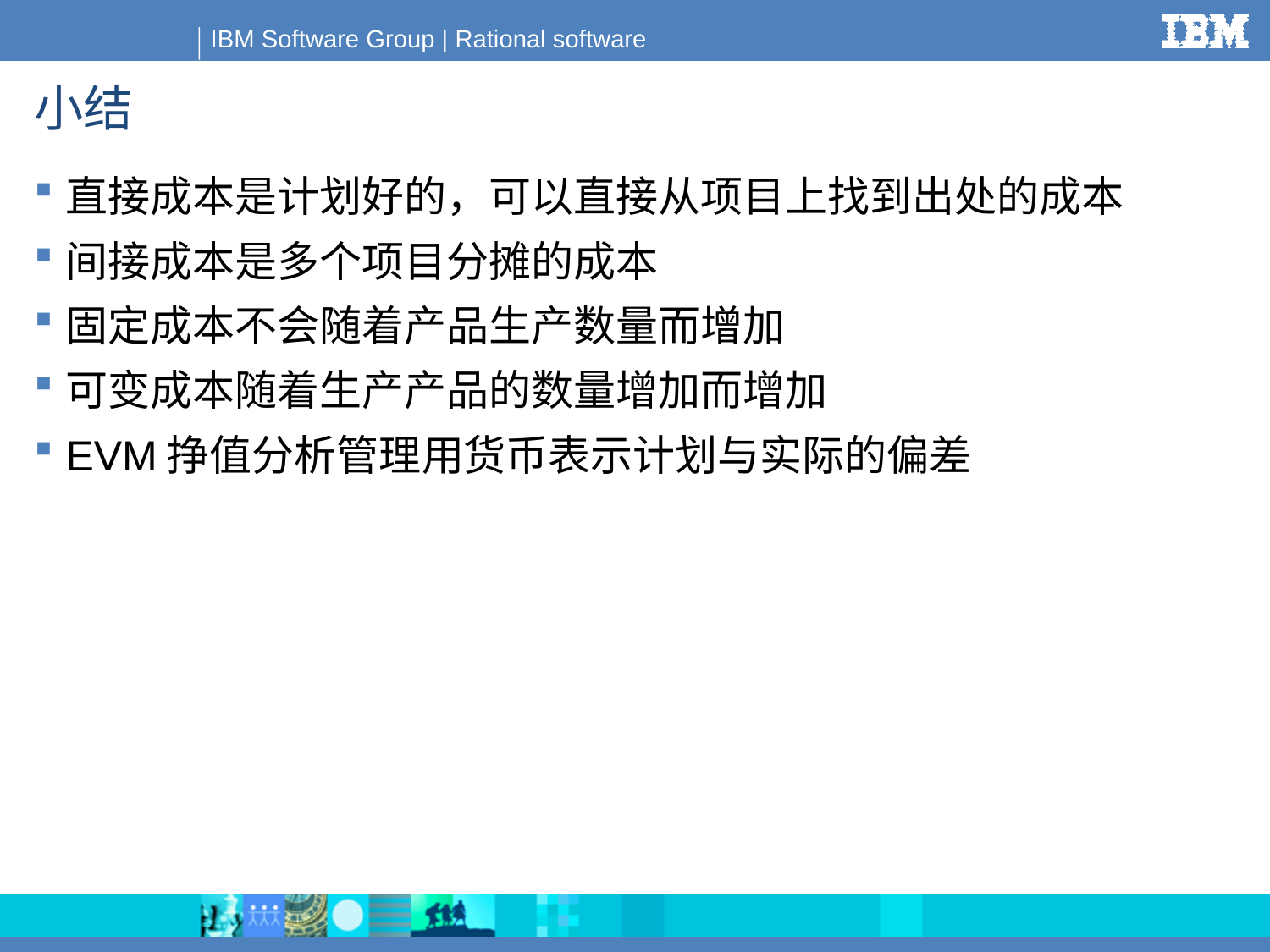

# 小结
直接成本是计划好的，可以直接从项目上找到出处的成本
间接成本是多个项目分摊的成本
固定成本不会随着产品生产数量而增加
可变成本随着生产产品的数量增加而增加
EVM挣值分析管理用货币表示计划与实际的偏差